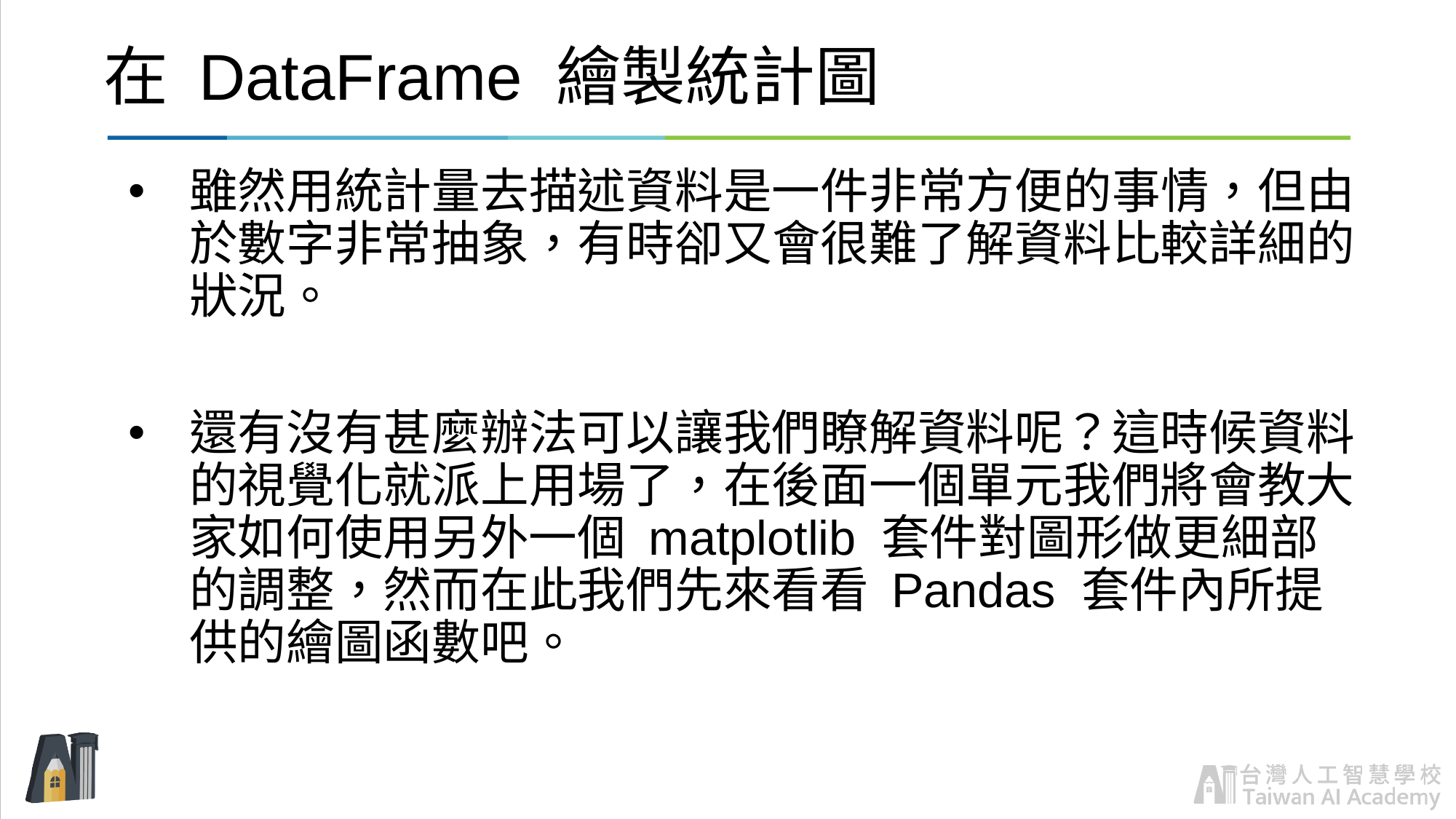

# 在 DataFrame 繪製統計圖
雖然用統計量去描述資料是一件非常方便的事情，但由於數字非常抽象，有時卻又會很難了解資料比較詳細的狀況。

還有沒有甚麼辦法可以讓我們瞭解資料呢？這時候資料的視覺化就派上用場了，在後面一個單元我們將會教大家如何使用另外一個 matplotlib 套件對圖形做更細部的調整，然而在此我們先來看看 Pandas 套件內所提供的繪圖函數吧。